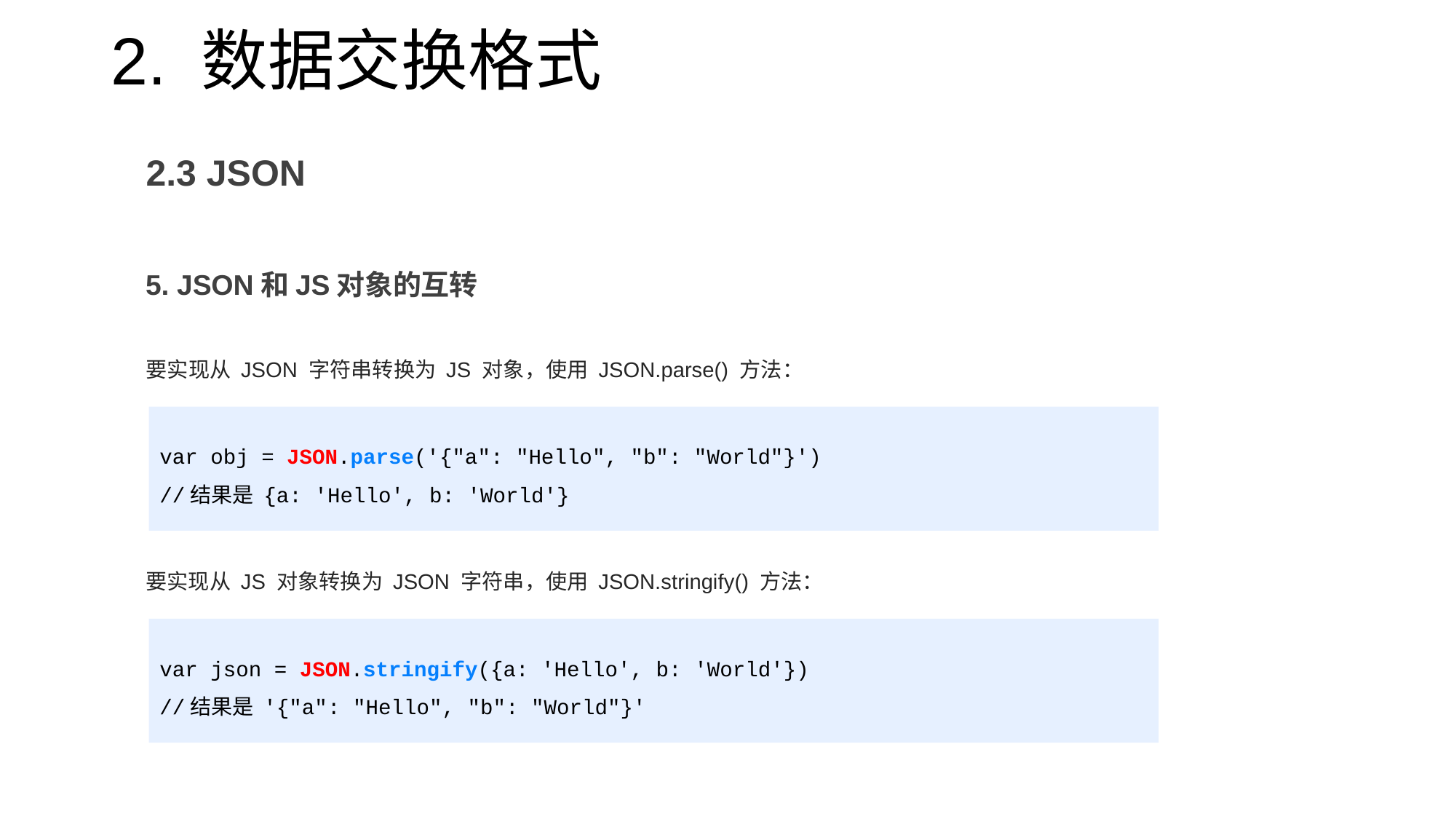

# 2. 数据交换格式
2.3 JSON
5. JSON和JS对象的互转
要实现从 JSON 字符串转换为 JS 对象，使用 JSON.parse() 方法：
var obj = JSON.parse('{"a": "Hello", "b": "World"}')
//结果是 {a: 'Hello', b: 'World'}
要实现从 JS 对象转换为 JSON 字符串，使用 JSON.stringify() 方法：
var json = JSON.stringify({a: 'Hello', b: 'World'})
//结果是 '{"a": "Hello", "b": "World"}'